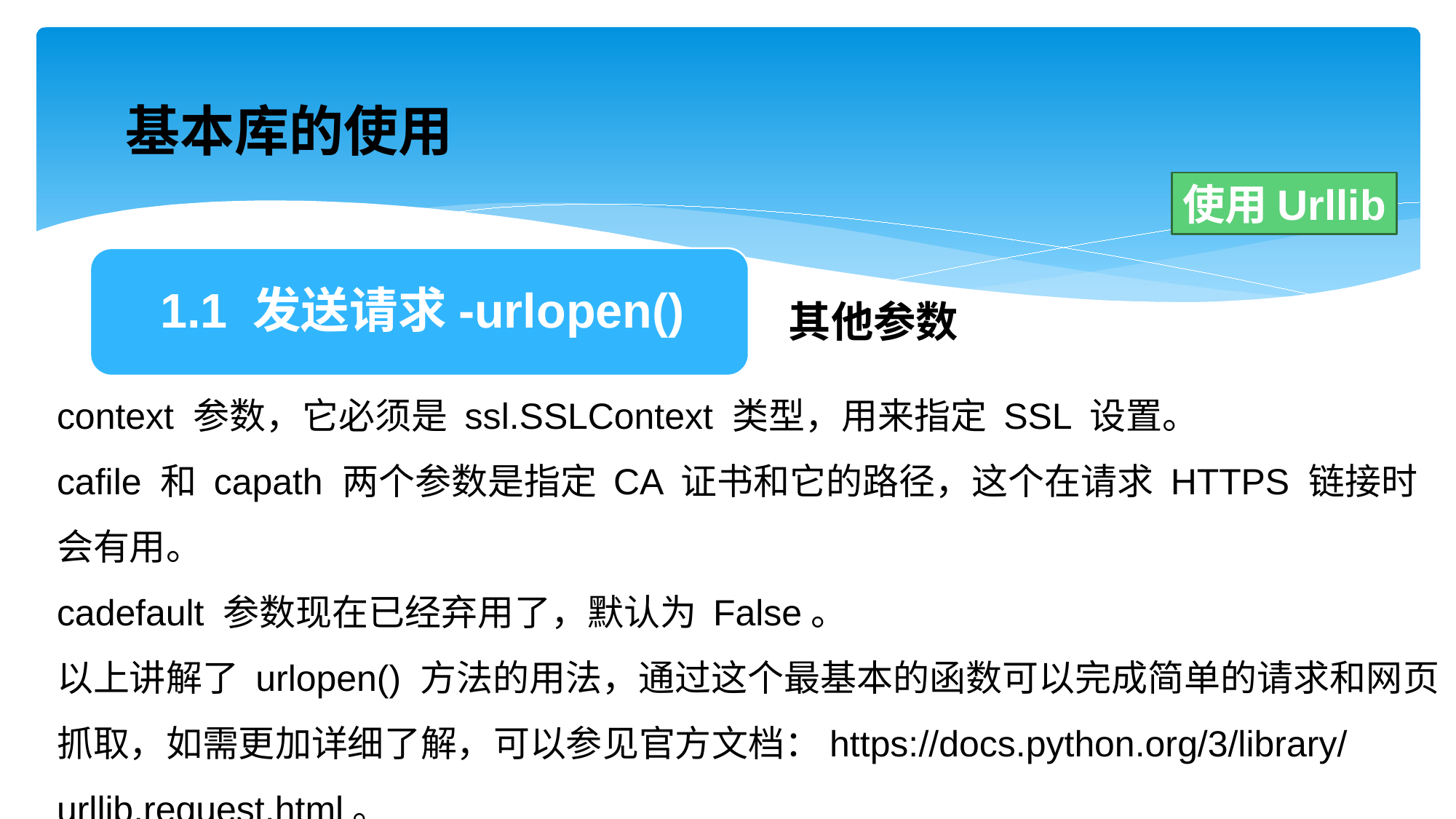

基本库的使用
使用Urllib
1.1 发送请求-urlopen()
其他参数
context 参数，它必须是 ssl.SSLContext 类型，用来指定 SSL 设置。
cafile 和 capath 两个参数是指定 CA 证书和它的路径，这个在请求 HTTPS 链接时会有用。
cadefault 参数现在已经弃用了，默认为 False。
以上讲解了 urlopen() 方法的用法，通过这个最基本的函数可以完成简单的请求和网页抓取，如需更加详细了解，可以参见官方文档：https://docs.python.org/3/library/urllib.request.html。